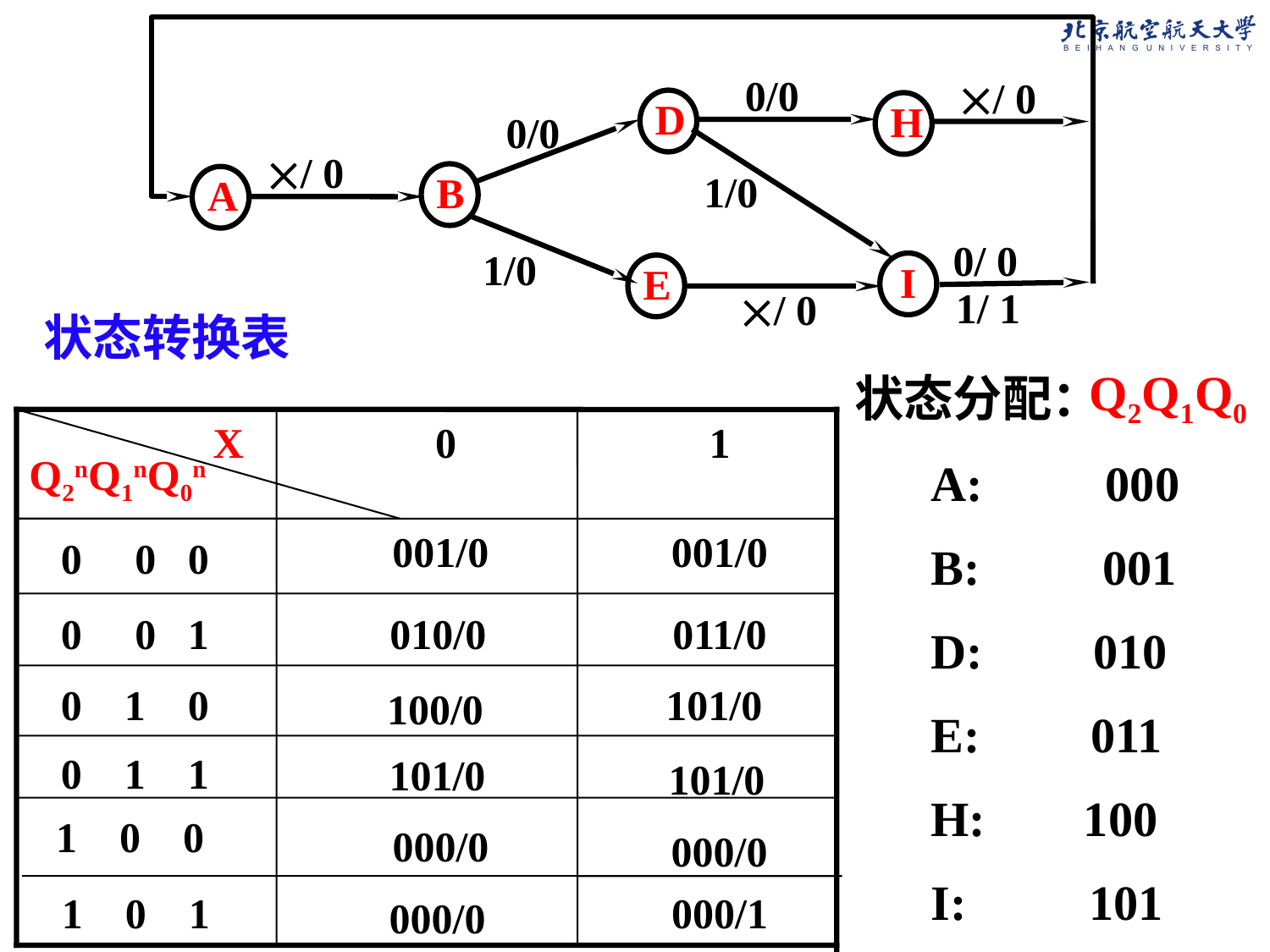

0/0
×/ 0
D

H

0/0

×/ 0
1/0
B

A

0/ 0
1/0
I

E

1/ 1
×/ 0

状态转换表
Q2Q1Q0
状态分配：

X

0

1

Q2nQ1nQ0n

001/0
001/0
   0     0   0

   0     0   1
010/0
011/0

   0    1    0
   0    1    1
101/0

000/0
000/0
000/1

101/0
100/0

101/0
  1    0    0

 1    0    1
000/0
A:          000
B:          001
D:         010
E:         011
H:        100
I:          101